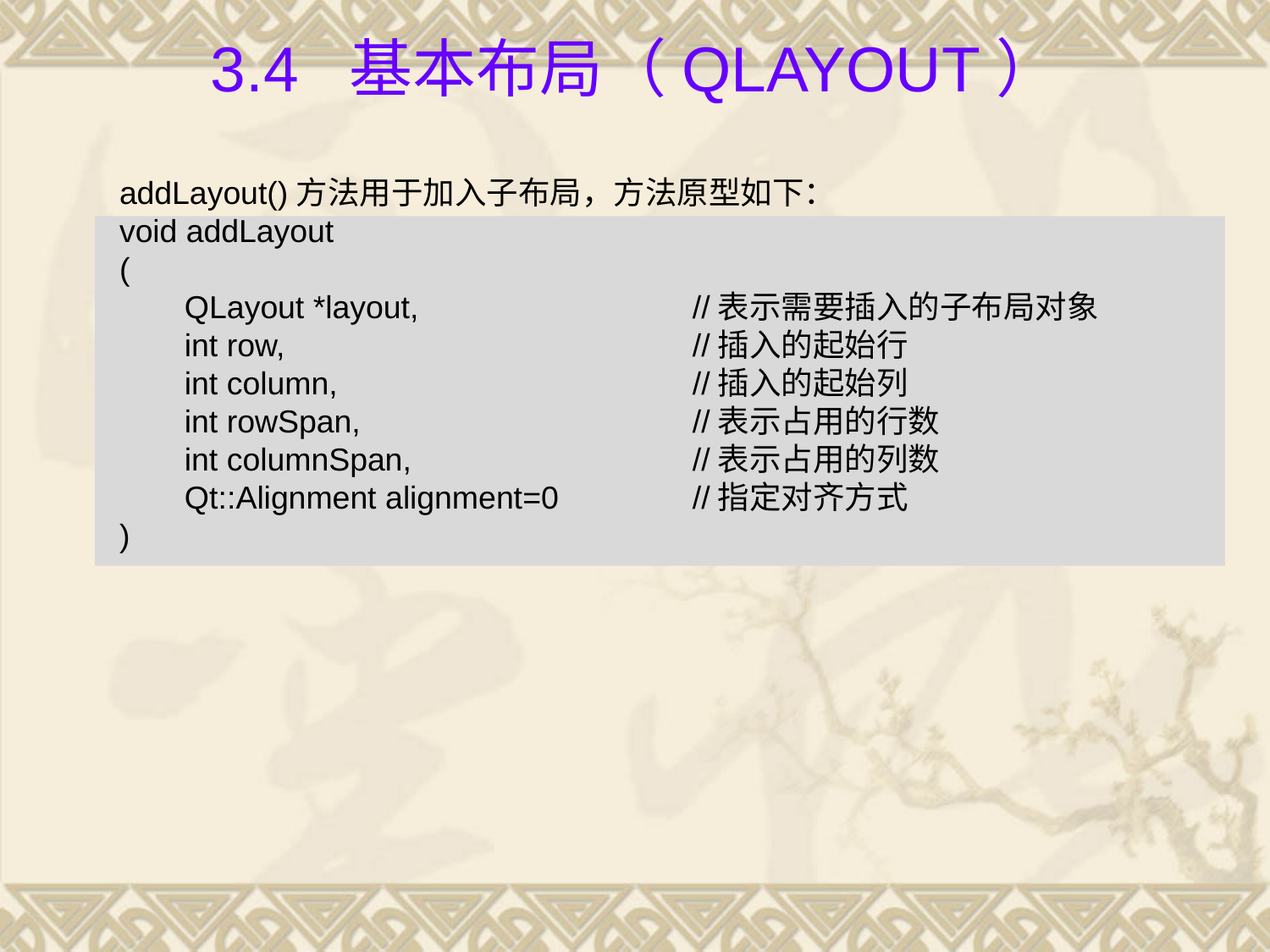

# 3.4  基本布局（QLayout）
addLayout()方法用于加入子布局，方法原型如下：
void addLayout
(
	QLayout *layout,              		//表示需要插入的子布局对象
	int row,                      		//插入的起始行
	int column,                  		//插入的起始列
	int rowSpan,                  		//表示占用的行数
	int columnSpan,               		//表示占用的列数
	Qt::Alignment alignment=0      	//指定对齐方式
)